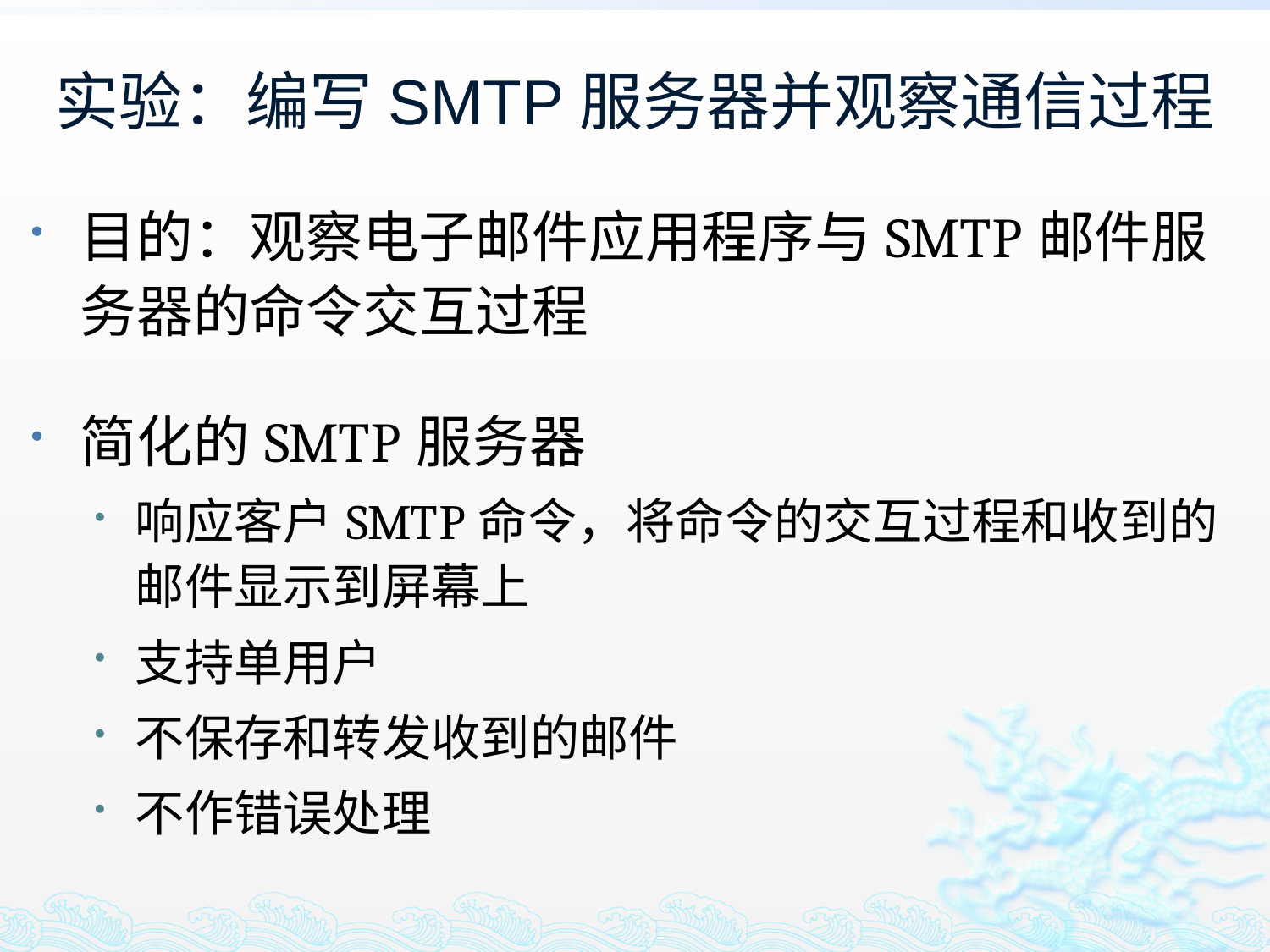

# 实验：编写SMTP服务器并观察通信过程
目的：观察电子邮件应用程序与SMTP邮件服务器的命令交互过程
简化的SMTP服务器
响应客户SMTP命令，将命令的交互过程和收到的邮件显示到屏幕上
支持单用户
不保存和转发收到的邮件
不作错误处理